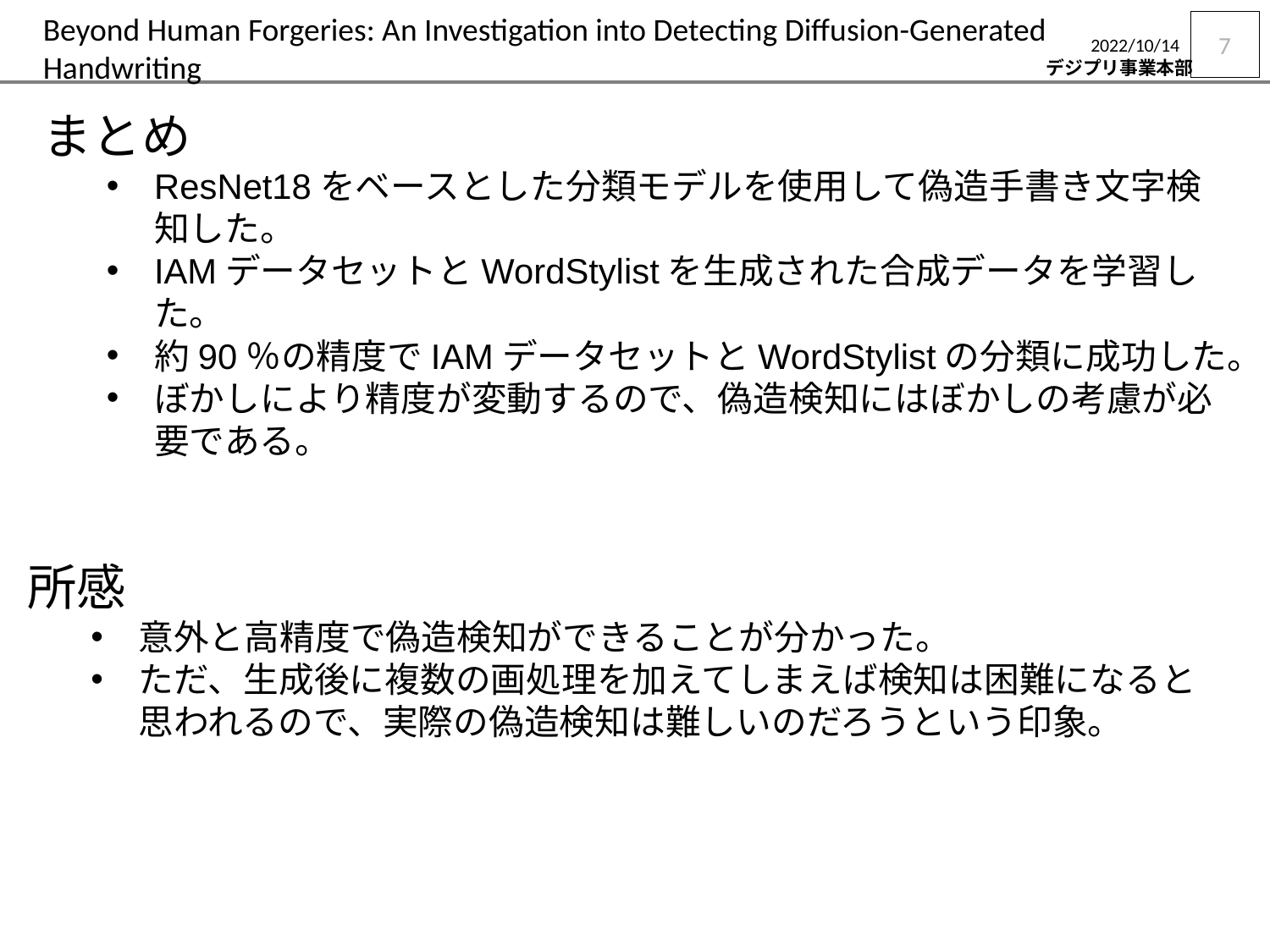

# Beyond Human Forgeries: An Investigation into Detecting Diffusion-Generated Handwriting
7
2022/10/14
まとめ
ResNet18をベースとした分類モデルを使用して偽造手書き文字検知した。
IAMデータセットとWordStylistを生成された合成データを学習した。
約90％の精度でIAMデータセットとWordStylistの分類に成功した。
ぼかしにより精度が変動するので、偽造検知にはぼかしの考慮が必要である。

所感
意外と高精度で偽造検知ができることが分かった。
ただ、生成後に複数の画処理を加えてしまえば検知は困難になると思われるので、実際の偽造検知は難しいのだろうという印象。